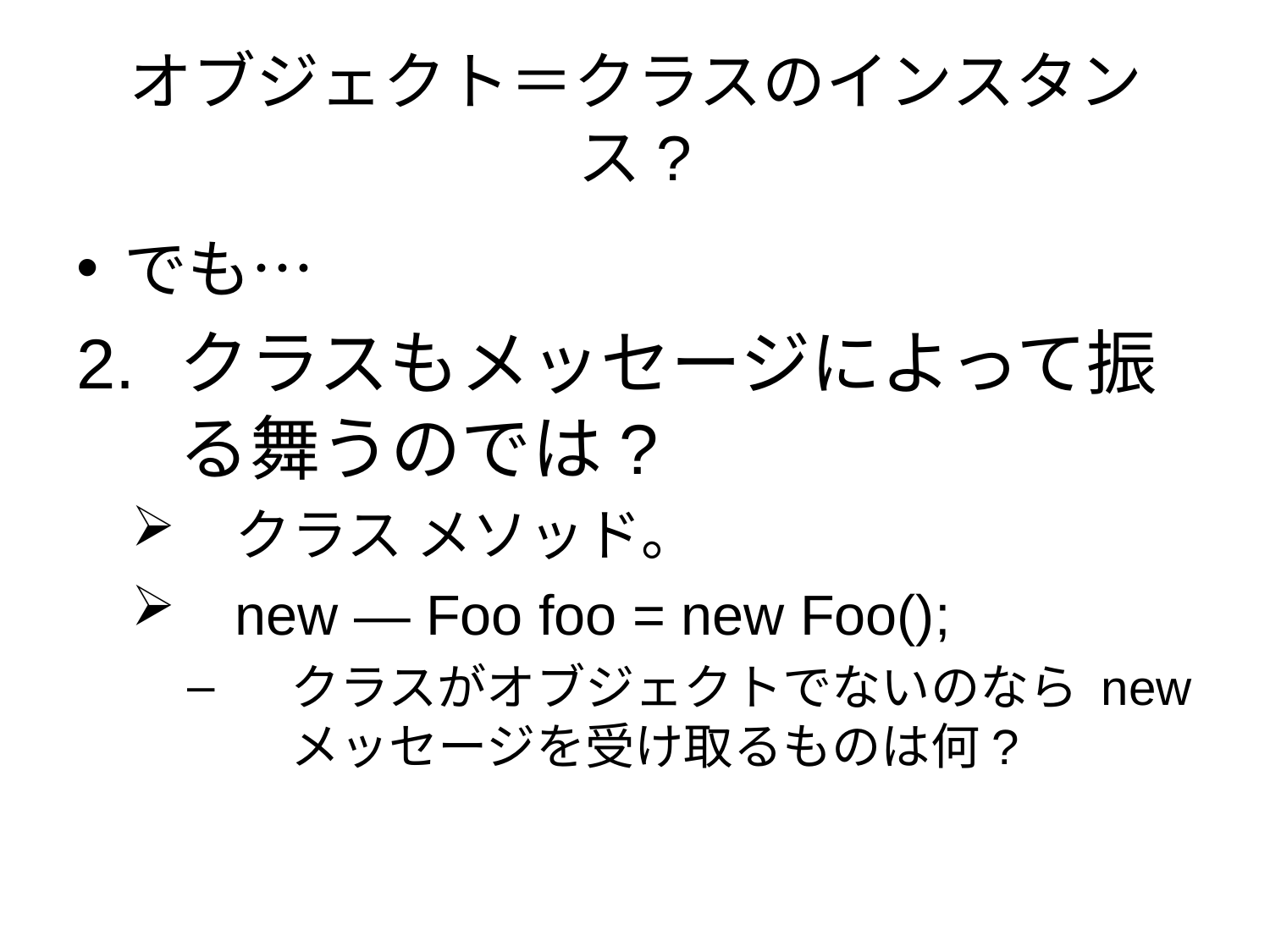

# オブジェクト＝クラスのインスタンス?
でも…
クラスもメッセージによって振る舞うのでは?
クラス メソッド。
new ― Foo foo = new Foo();
クラスがオブジェクトでないのなら new メッセージを受け取るものは何?